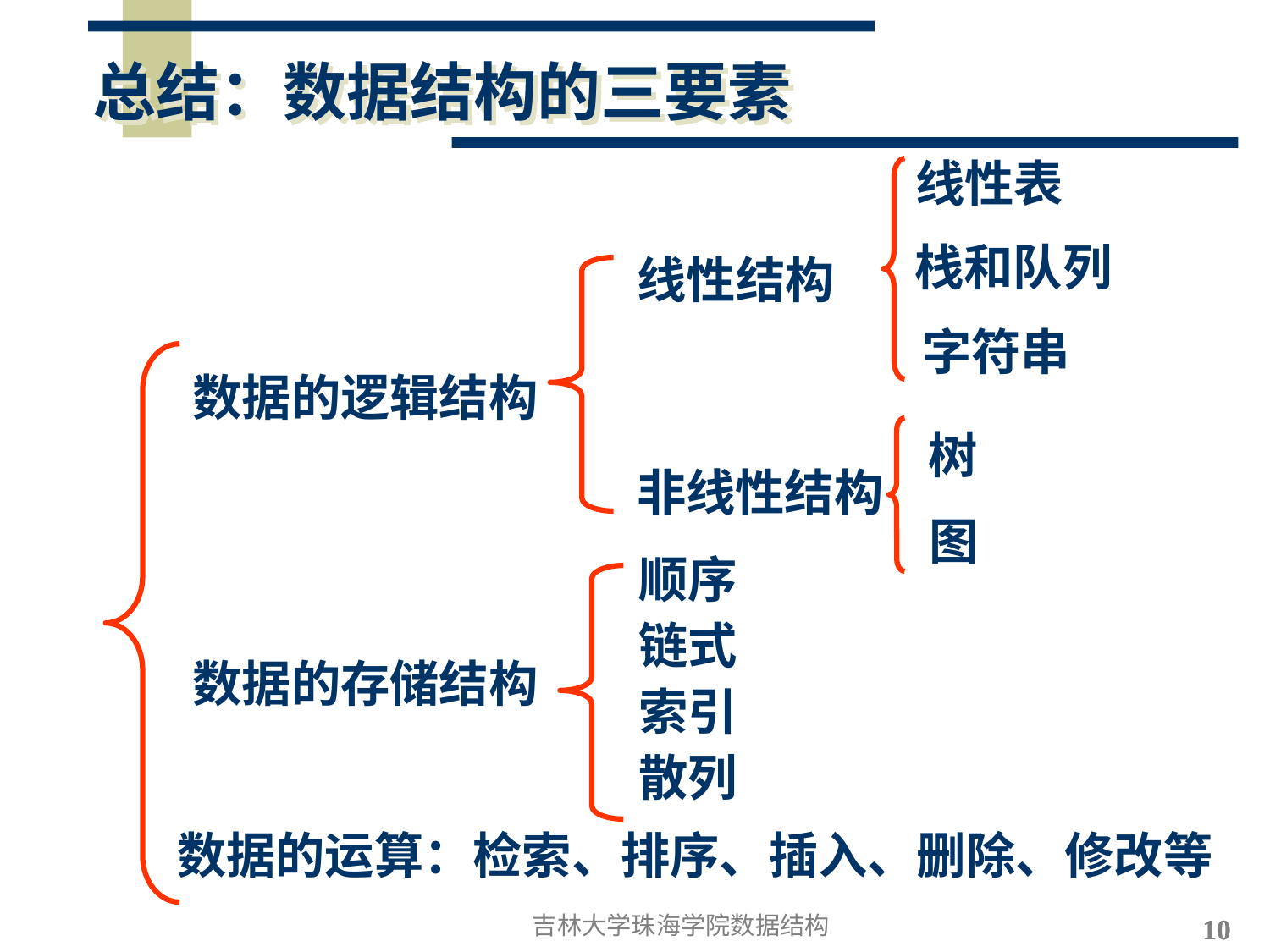

总结：数据结构的三要素

线性表
            栈和队列
 线性结构

         字符串

 数据的逻辑结构

树
 非线性结构

图
顺序
链式
索引
散列

 数据的存储结构

数据的运算：检索、排序、插入、删除、修改等

吉林大学珠海学院数据结构